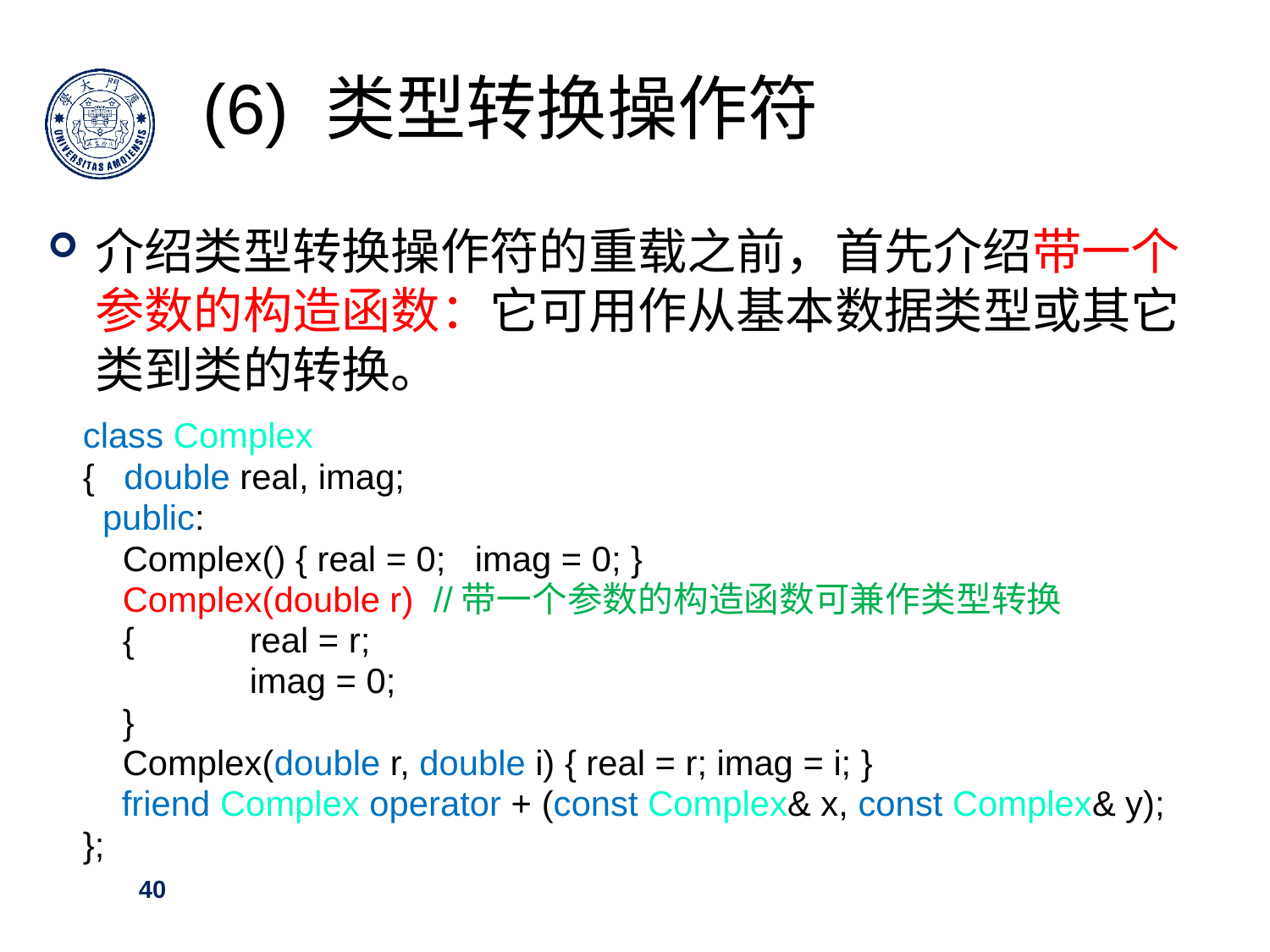

(6) 类型转换操作符
介绍类型转换操作符的重载之前，首先介绍带一个参数的构造函数：它可用作从基本数据类型或其它类到类的转换。
class Complex
{   double real, imag;
  public:
	Complex() { real = 0;   imag = 0; }
	Complex(double r)  //带一个参数的构造函数可兼作类型转换
	{	real = r;
		imag = 0;
	}
	Complex(double r, double i) { real = r; imag = i; }
    friend Complex operator + (const Complex& x, const Complex& y);
};
40